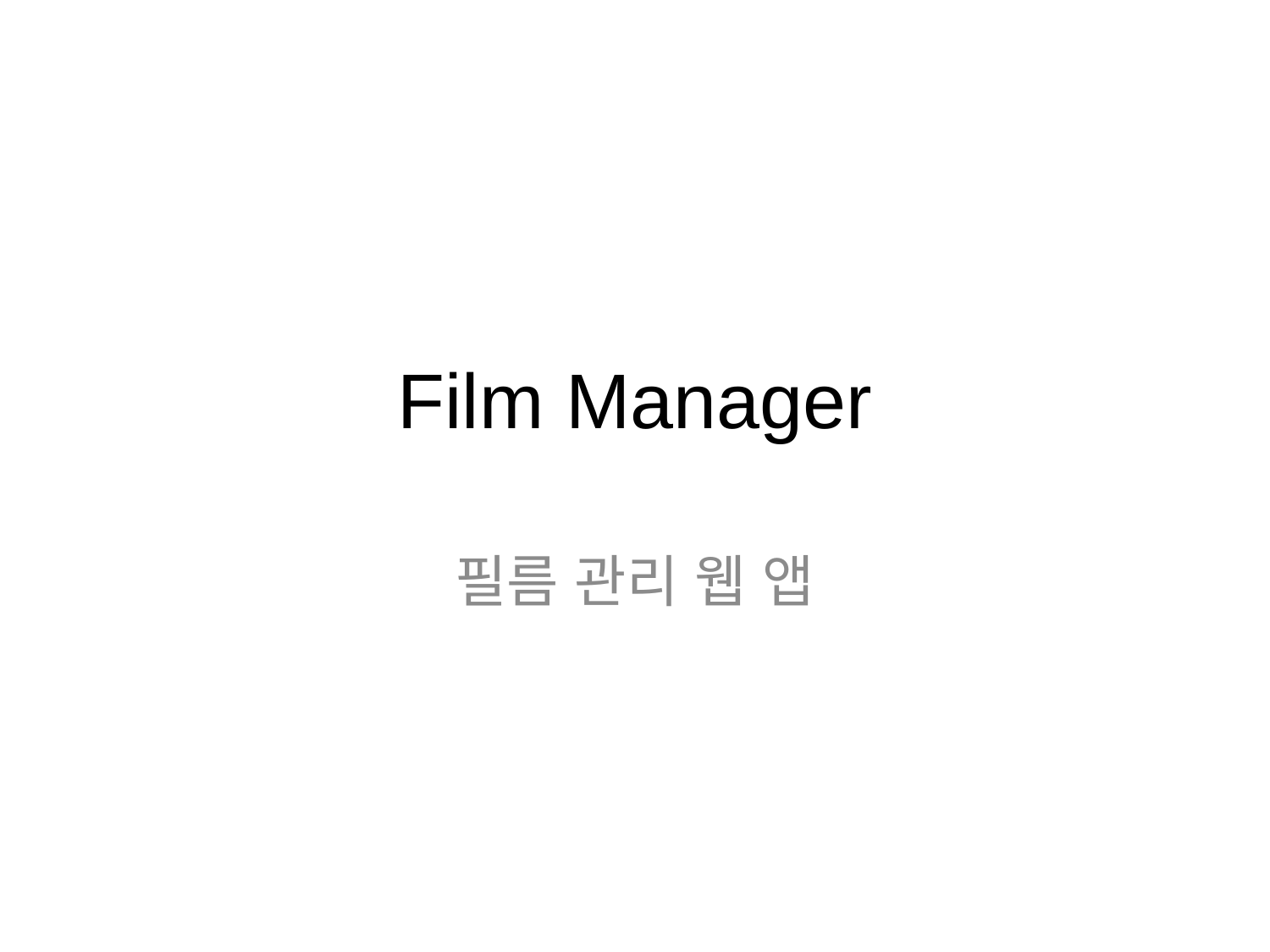

# Film Manager
필름 관리 웹 앱